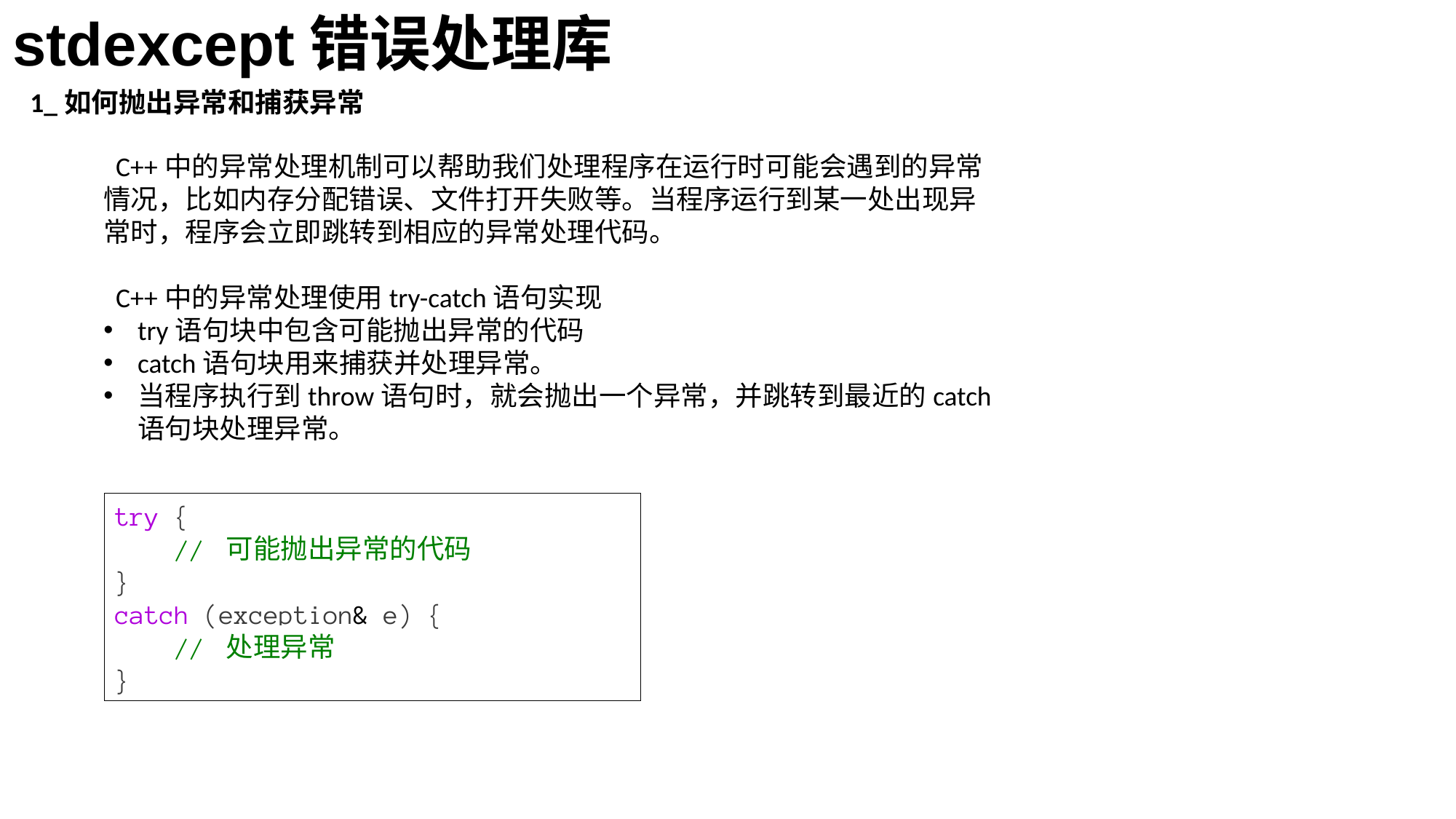

stdexcept错误处理库
1_如何抛出异常和捕获异常
  C++中的异常处理机制可以帮助我们处理程序在运行时可能会遇到的异常情况，比如内存分配错误、文件打开失败等。当程序运行到某一处出现异常时，程序会立即跳转到相应的异常处理代码。

  C++中的异常处理使用try-catch语句实现
try语句块中包含可能抛出异常的代码
catch语句块用来捕获并处理异常。
当程序执行到throw语句时，就会抛出一个异常，并跳转到最近的catch语句块处理异常。

try {
    // 可能抛出异常的代码
}
catch (exception& e) {
    // 处理异常
}